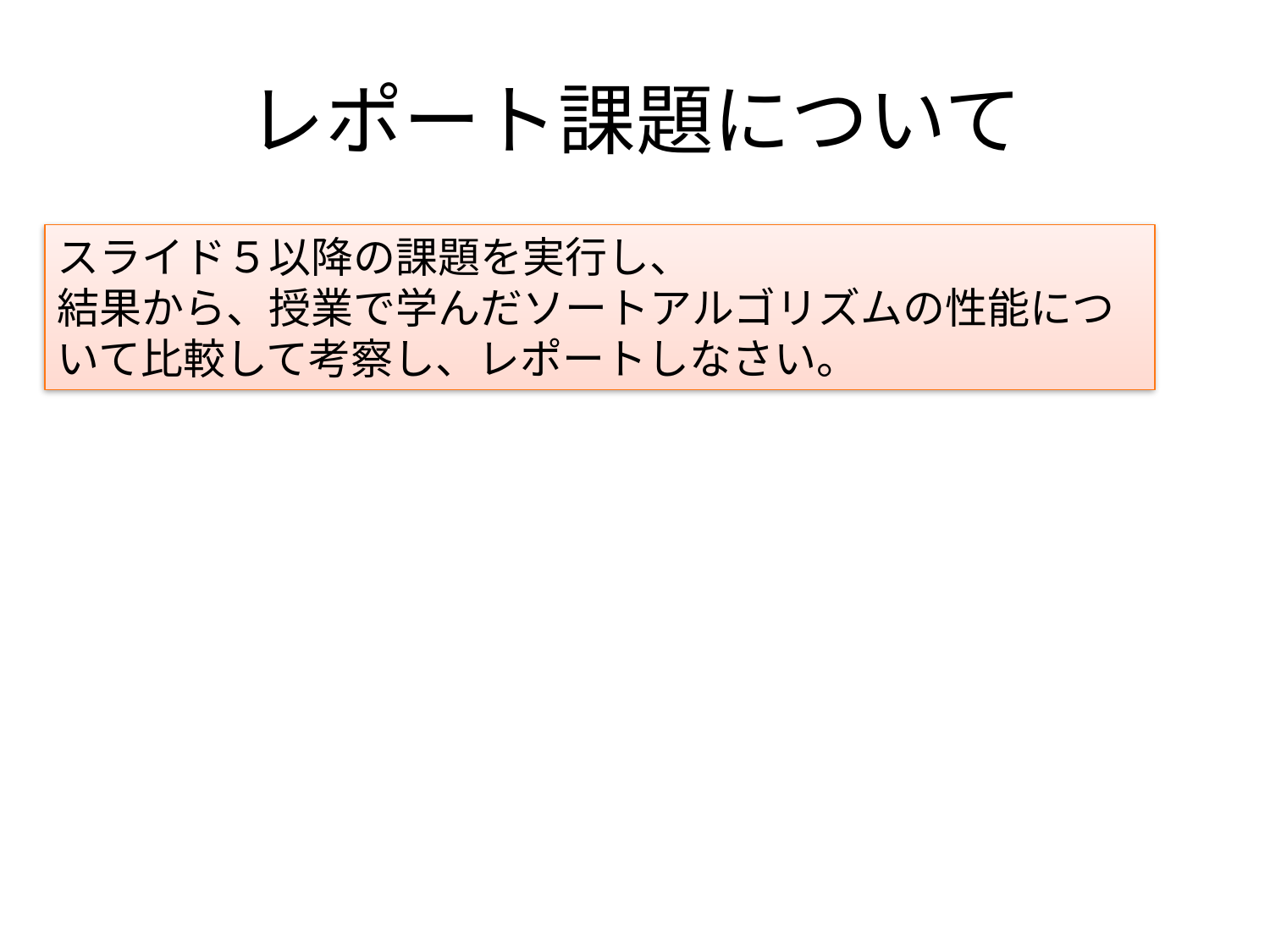

# レポート課題について
スライド５以降の課題を実行し、
結果から、授業で学んだソートアルゴリズムの性能について比較して考察し、レポートしなさい。